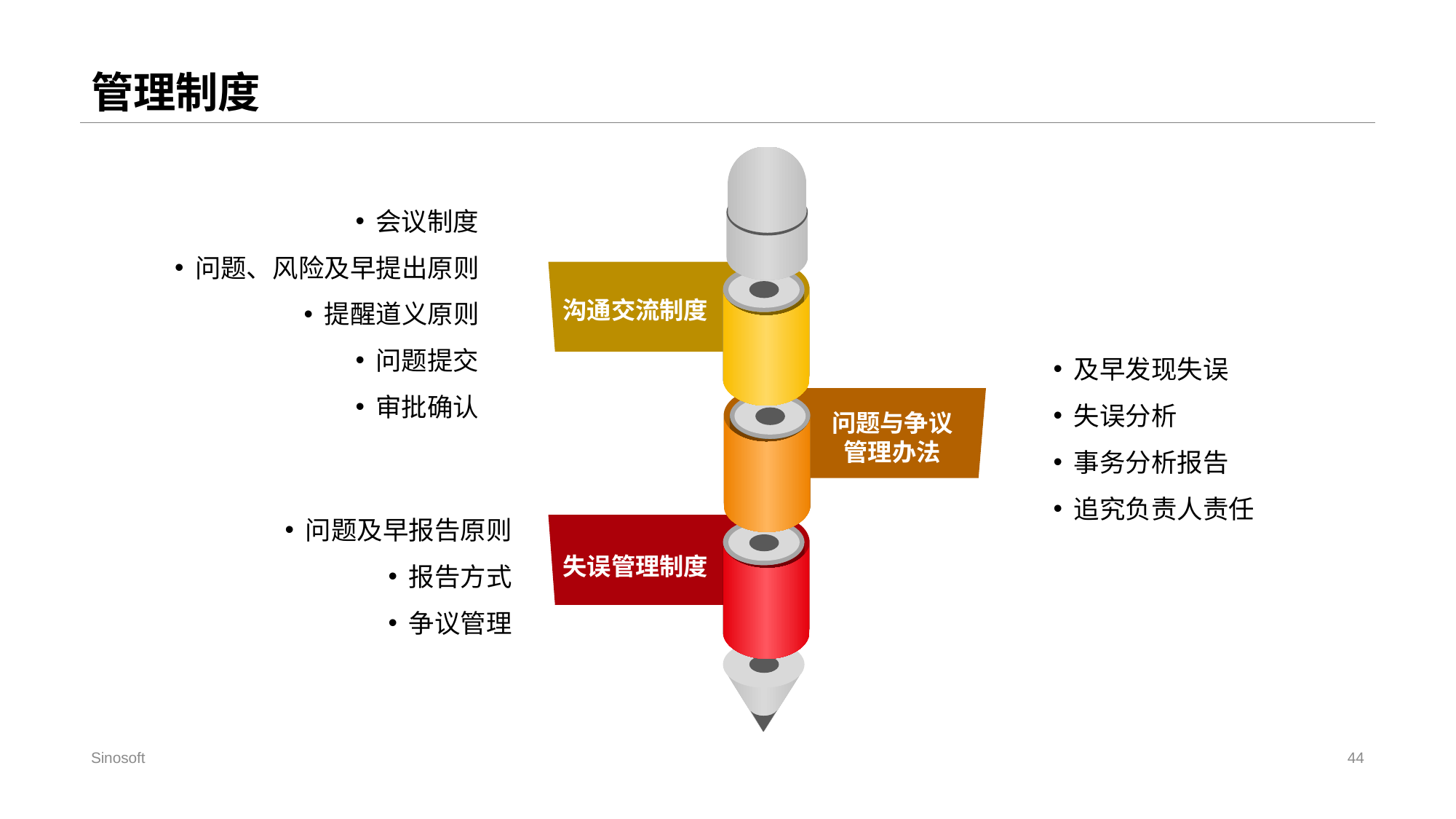

# 管理制度

会议制度
问题、风险及早提出原则
提醒道义原则
问题提交
审批确认

沟通交流制度
及早发现失误
失误分析
事务分析报告
追究负责人责任

问题与争议
管理办法
问题及早报告原则
报告方式
争议管理

失误管理制度

Sinosoft
44